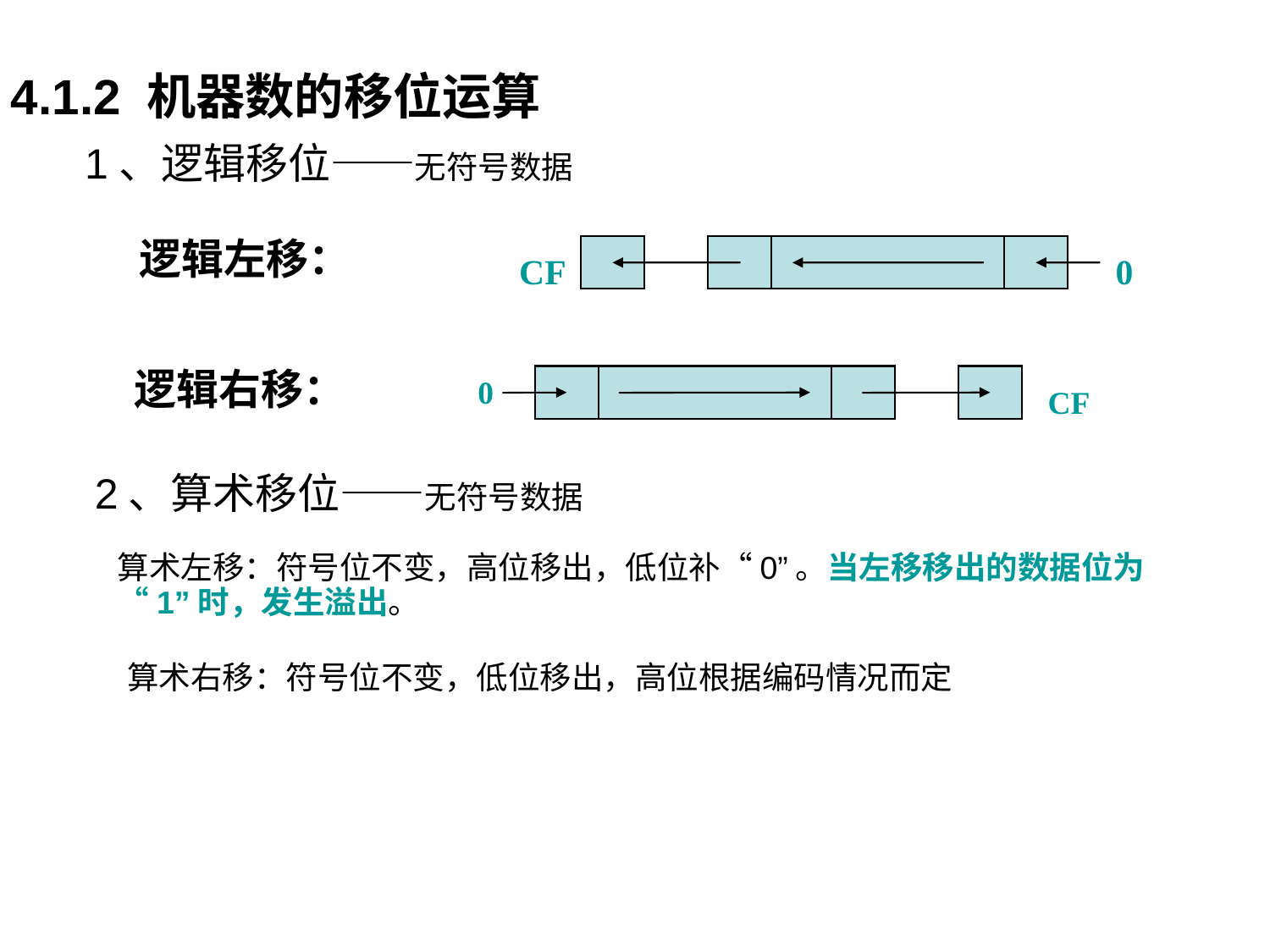

4.1.2 机器数的移位运算
1、逻辑移位——无符号数据
逻辑左移：
   CF                                                              0

逻辑右移：
0

CF

2、算术移位——无符号数据
算术左移：符号位不变，高位移出，低位补“0”。当左移移出的数据位为“1”时，发生溢出。
算术右移：符号位不变，低位移出，高位根据编码情况而定